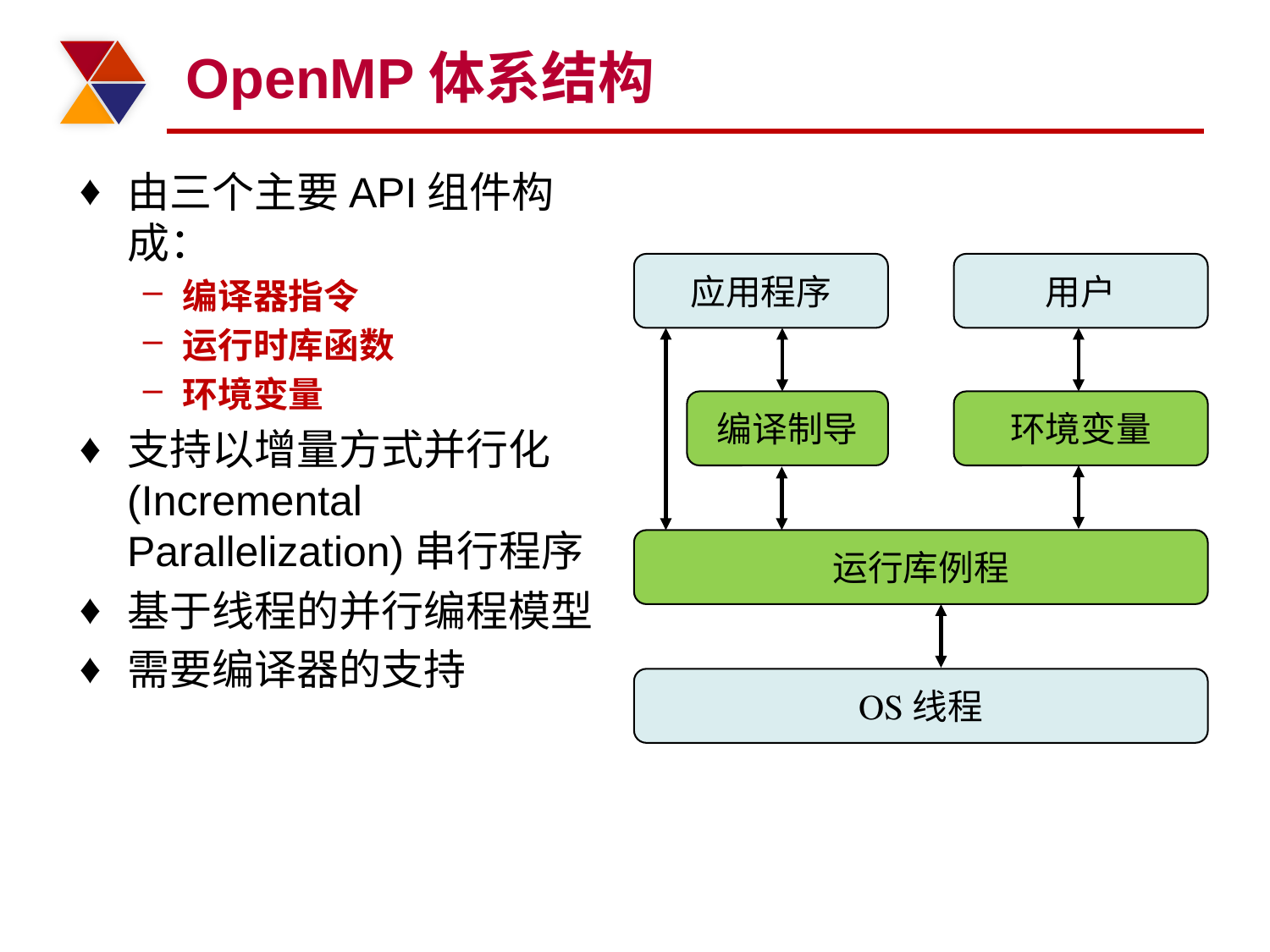

# OpenMP体系结构
由三个主要API组件构成：
编译器指令
运行时库函数
环境变量
支持以增量方式并行化(Incremental Parallelization)串行程序
基于线程的并行编程模型
需要编译器的支持
应用程序
用户
编译制导
环境变量
运行库例程
OS线程